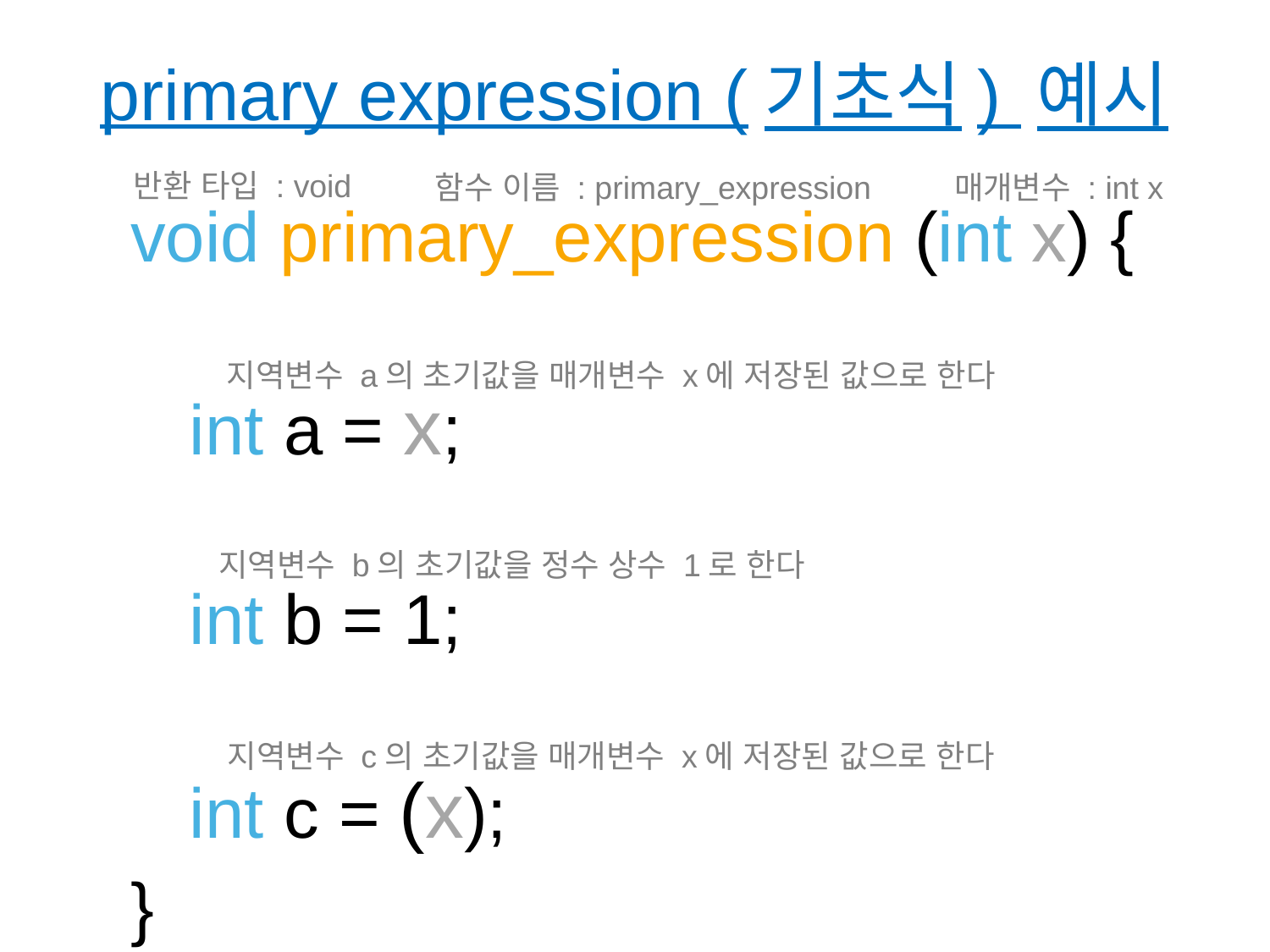

# primary expression (기초식) 예시
반환 타입 : void
함수 이름 : primary_expression
매개변수 : int x
void primary_expression (int x) {

   int a = x;

   int b = 1;

   int c = (x);
}
지역변수 a의 초기값을 매개변수 x에 저장된 값으로 한다
지역변수 b의 초기값을 정수 상수 1로 한다
지역변수 c의 초기값을 매개변수 x에 저장된 값으로 한다